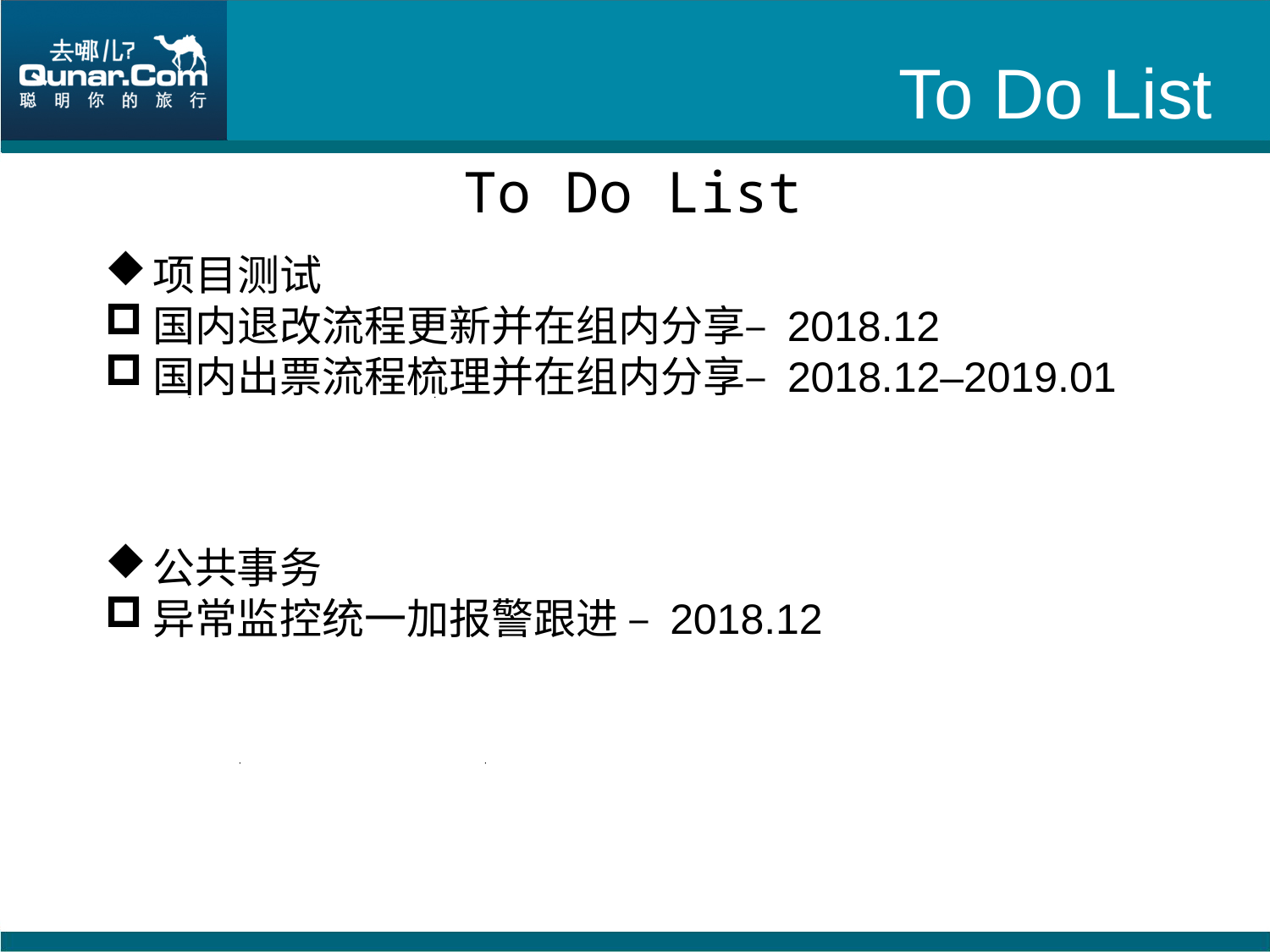

To Do List
To Do List
项目测试
国内退改流程更新并在组内分享– 2018.12
国内出票流程梳理并在组内分享– 2018.12–2019.01

公共事务
异常监控统一加报警跟进 – 2018.12